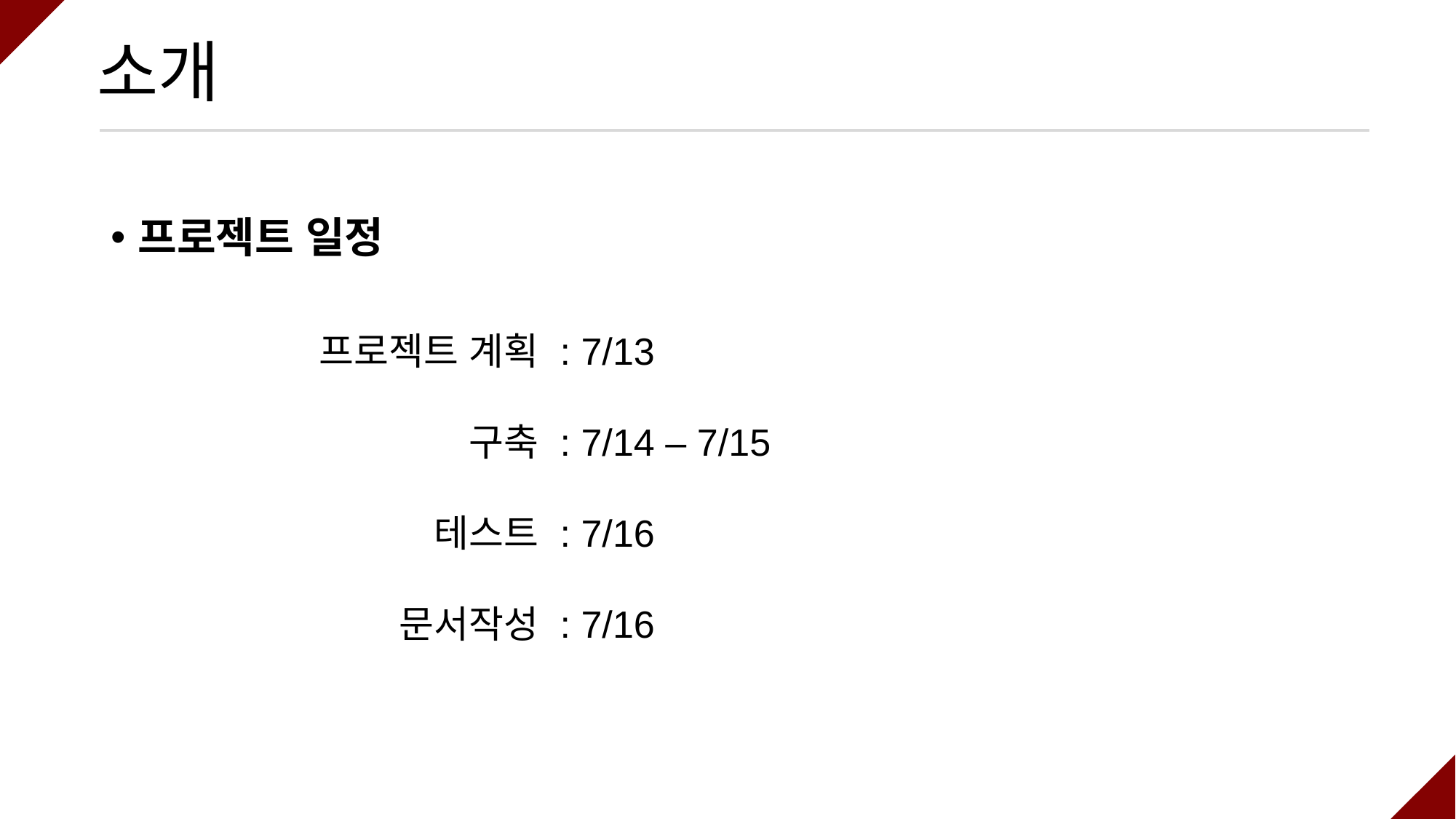

# 소개
프로젝트 일정
프로젝트 계획

구축

테스트

문서작성
: 7/13

: 7/14 – 7/15

: 7/16

: 7/16